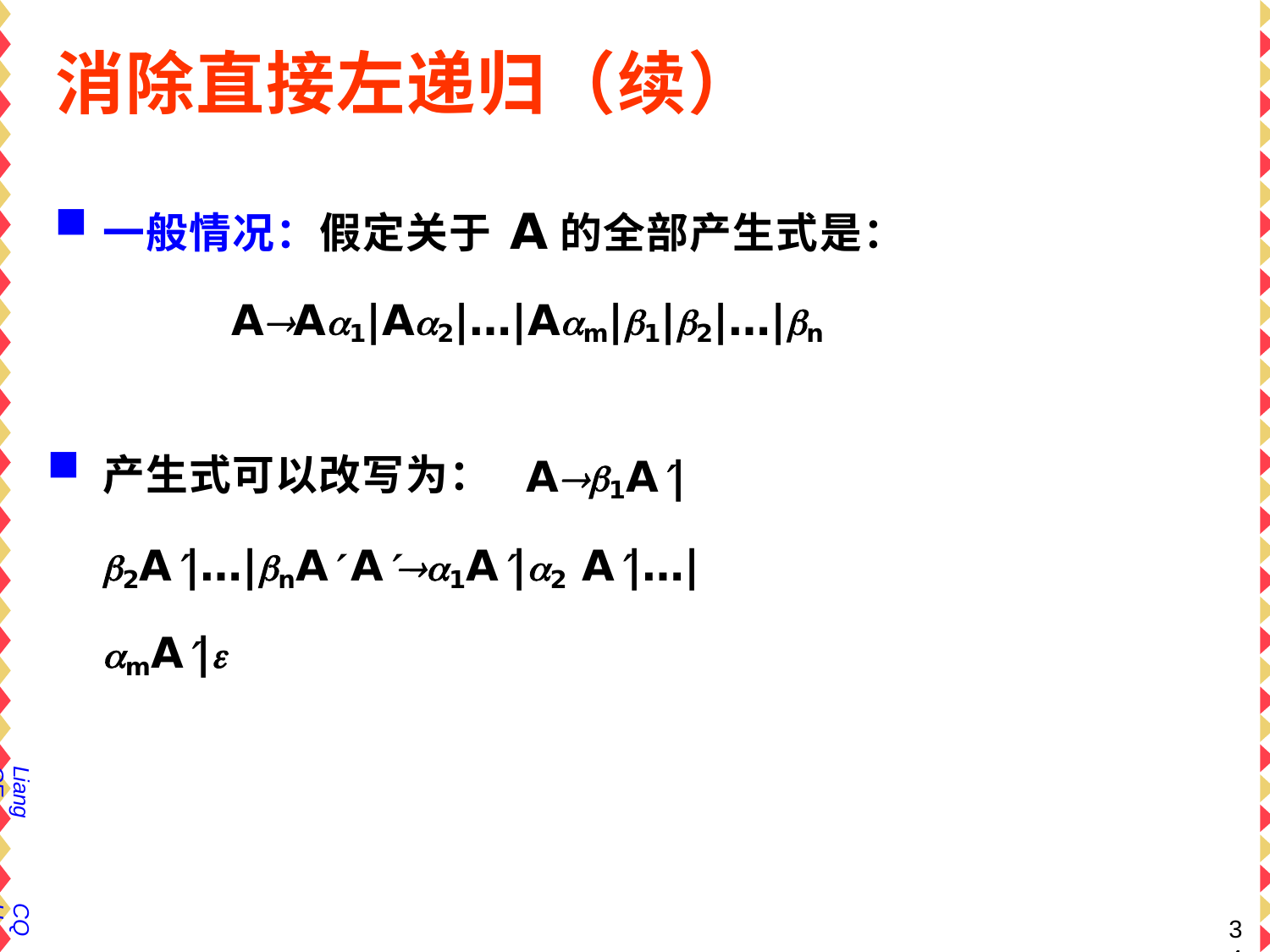

# 消除直接左递归（续）
一般情况：假定关于A的全部产生式是：
A→Aα1|Aα2|…|Aαm|β1|β2|…|βn

产生式可以改写为：  A→β1A′|β2A′|…|βnA′ A′→α1A′|α2 A′|…|αmA′|ε
Liang GE
CQU
34